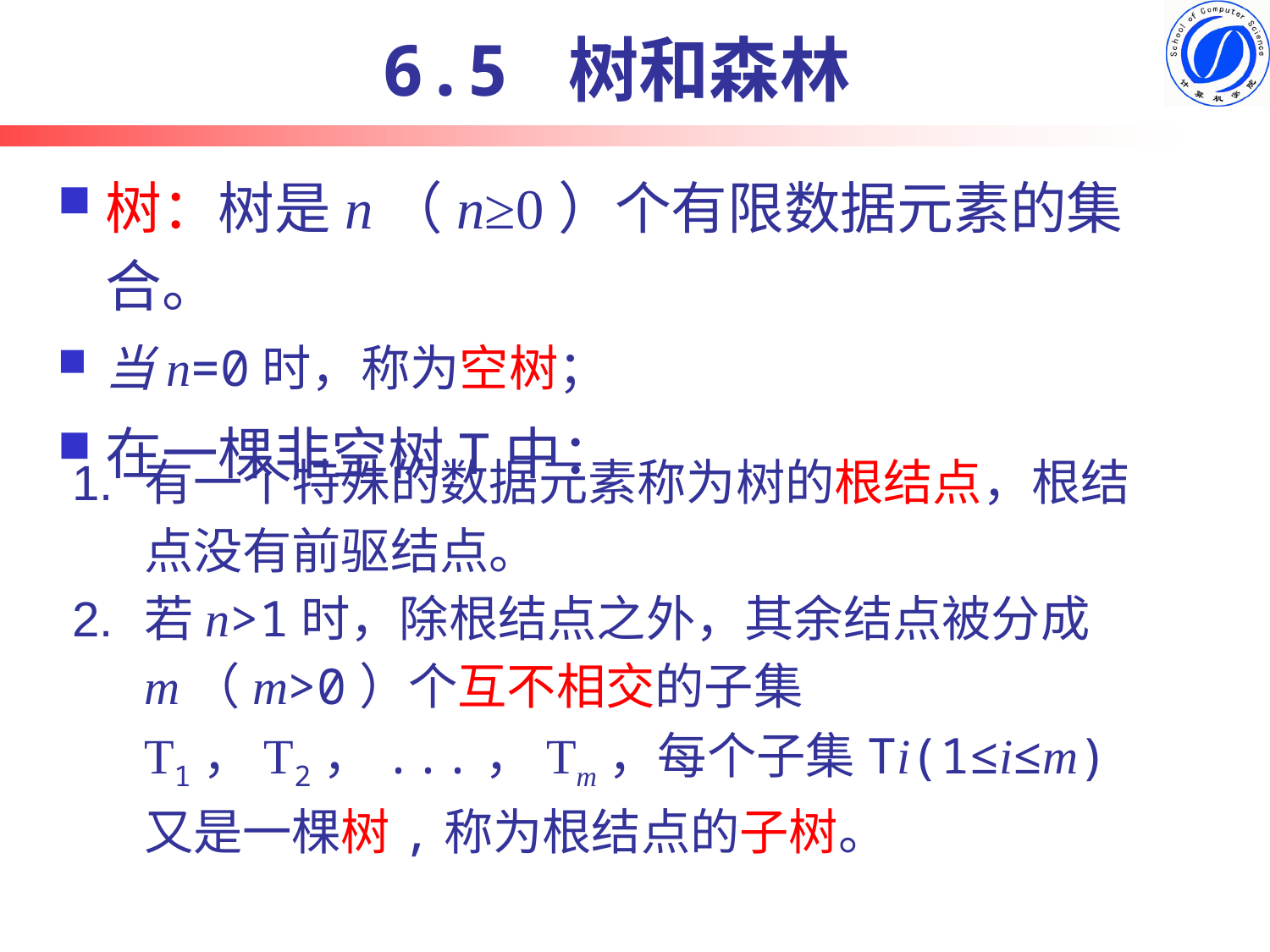

# 6.5 树和森林
树：树是n（n≥0）个有限数据元素的集合。
当n=0时，称为空树；
在一棵非空树T中：
有一个特殊的数据元素称为树的根结点，根结点没有前驱结点。
若n>1时，除根结点之外，其余结点被分成m（m>0）个互不相交的子集T1，T2，...，Tm，每个子集Ti(1≤i≤m)又是一棵树,称为根结点的子树。